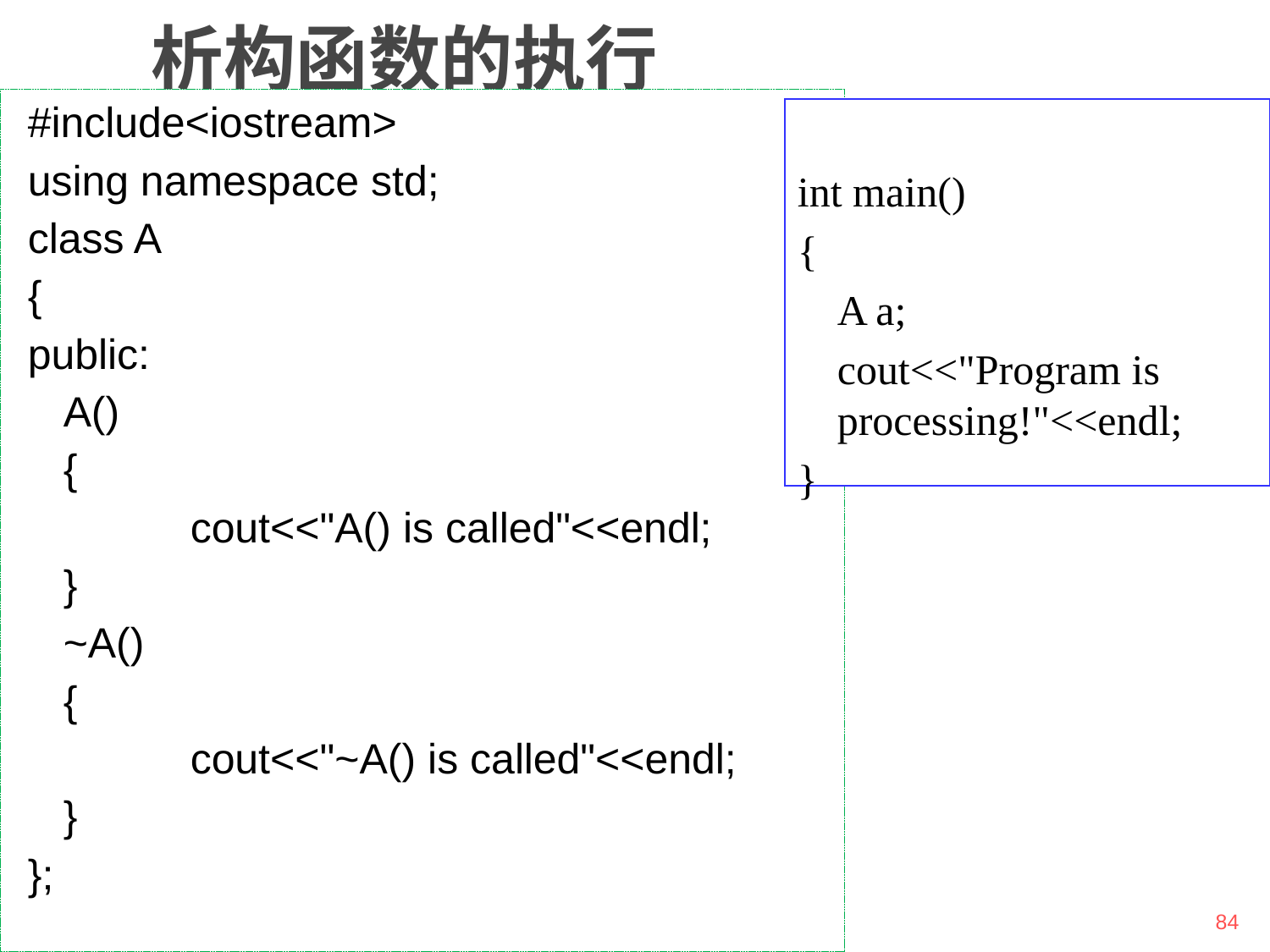

# 析构函数的执行
#include<iostream>
using namespace std;
class A
{
public:
	A()
	{
		cout<<"A() is called"<<endl;
	}
	~A()
	{
		cout<<"~A() is called"<<endl;
	}
};

int main()
{
	A a;
	cout<<"Program is processing!"<<endl;
}
84